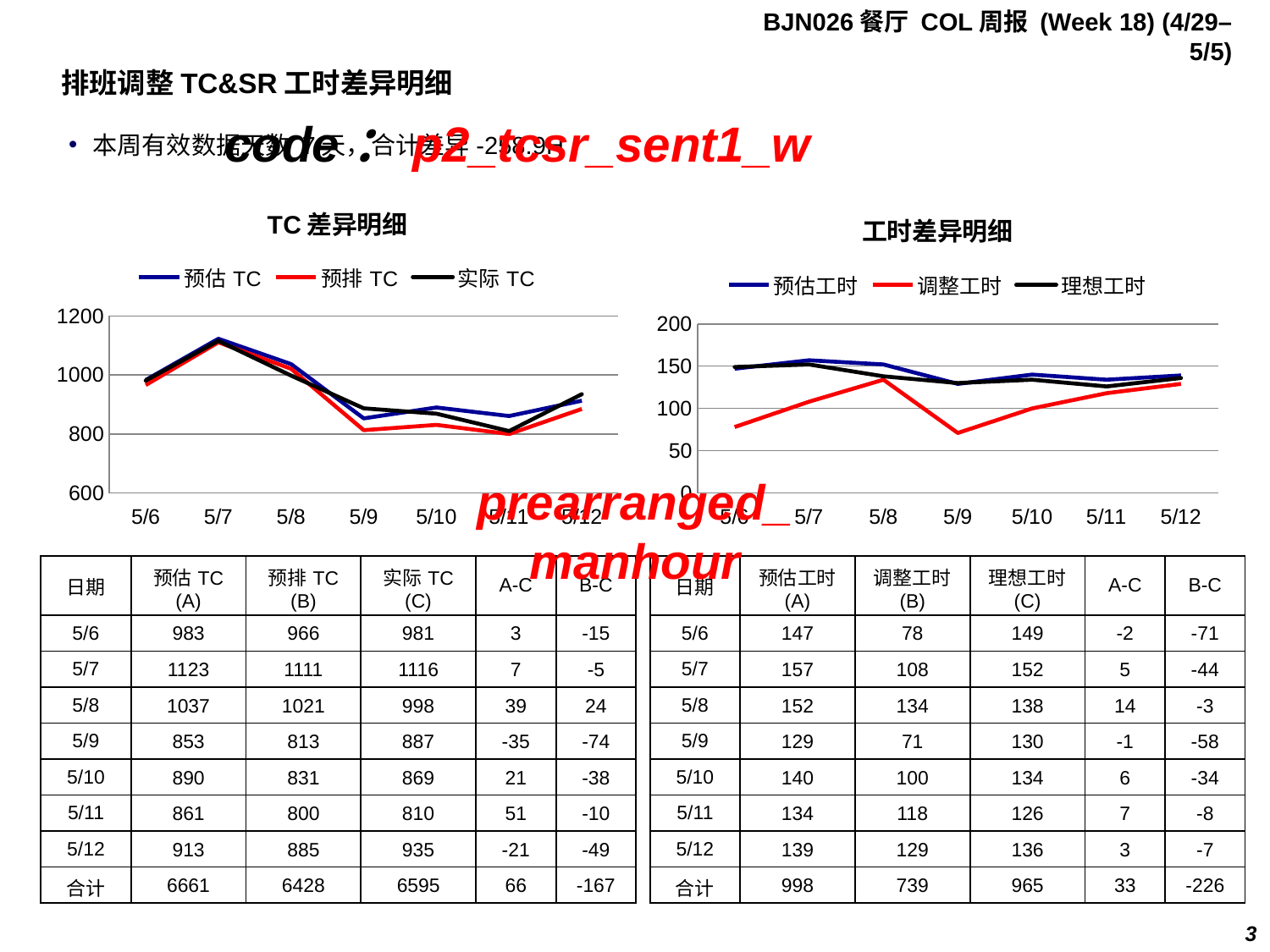

BJN026餐厅 COL周报 (Week 18) (4/29– 5/5)
排班调整TC&SR工时差异明细
code：p2_tcsr_sent1_w
本周有效数据天数 7天，合计差异-258.9H

### Chart: TC差异明细

| Category | 预估TC | 预排TC | 实际TC |
|---|---|---|---|
| 5/6 | 983.0 | 966.0 | 981.0 |
| 5/7 | 1123.0 | 1111.0 | 1116.0 |
| 5/8 | 1037.0 | 1021.0 | 998.0 |
| 5/9 | 853.0 | 813.0 | 887.0 |
| 5/10 | 890.0 | 831.0 | 869.0 |
| 5/11 | 861.0 | 800.0 | 810.0 |
| 5/12 | 913.0 | 885.0 | 935.0 |

### Chart: 工时差异明细

| Category | 预估工时 | 调整工时 | 理想工时 |
|---|---|---|---|
| 5/6 | 147.0 | 78.0 | 149.0 |
| 5/7 | 157.0 | 108.0 | 152.0 |
| 5/8 | 152.0 | 134.0 | 138.0 |
| 5/9 | 129.0 | 71.0 | 130.0 |
| 5/10 | 140.0 | 100.0 | 134.0 |
| 5/11 | 134.0 | 118.0 | 126.0 |
| 5/12 | 139.0 | 129.0 | 136.0 |
prearranged_manhour
| 日期 | 预估TC (A) | 预排TC (B) | 实际TC (C) | A-C | B-C |
| --- | --- | --- | --- | --- | --- |
| 5/6 | 983 | 966 | 981 | 3 | -15 |
| 5/7 | 1123 | 1111 | 1116 | 7 | -5 |
| 5/8 | 1037 | 1021 | 998 | 39 | 24 |
| 5/9 | 853 | 813 | 887 | -35 | -74 |
| 5/10 | 890 | 831 | 869 | 21 | -38 |
| 5/11 | 861 | 800 | 810 | 51 | -10 |
| 5/12 | 913 | 885 | 935 | -21 | -49 |
| 合计 | 6661 | 6428 | 6595 | 66 | -167 |
| 日期 | 预估工时 (A) | 调整工时 (B) | 理想工时 (C) | A-C | B-C |
| --- | --- | --- | --- | --- | --- |
| 5/6 | 147 | 78 | 149 | -2 | -71 |
| 5/7 | 157 | 108 | 152 | 5 | -44 |
| 5/8 | 152 | 134 | 138 | 14 | -3 |
| 5/9 | 129 | 71 | 130 | -1 | -58 |
| 5/10 | 140 | 100 | 134 | 6 | -34 |
| 5/11 | 134 | 118 | 126 | 7 | -8 |
| 5/12 | 139 | 129 | 136 | 3 | -7 |
| 合计 | 998 | 739 | 965 | 33 | -226 |